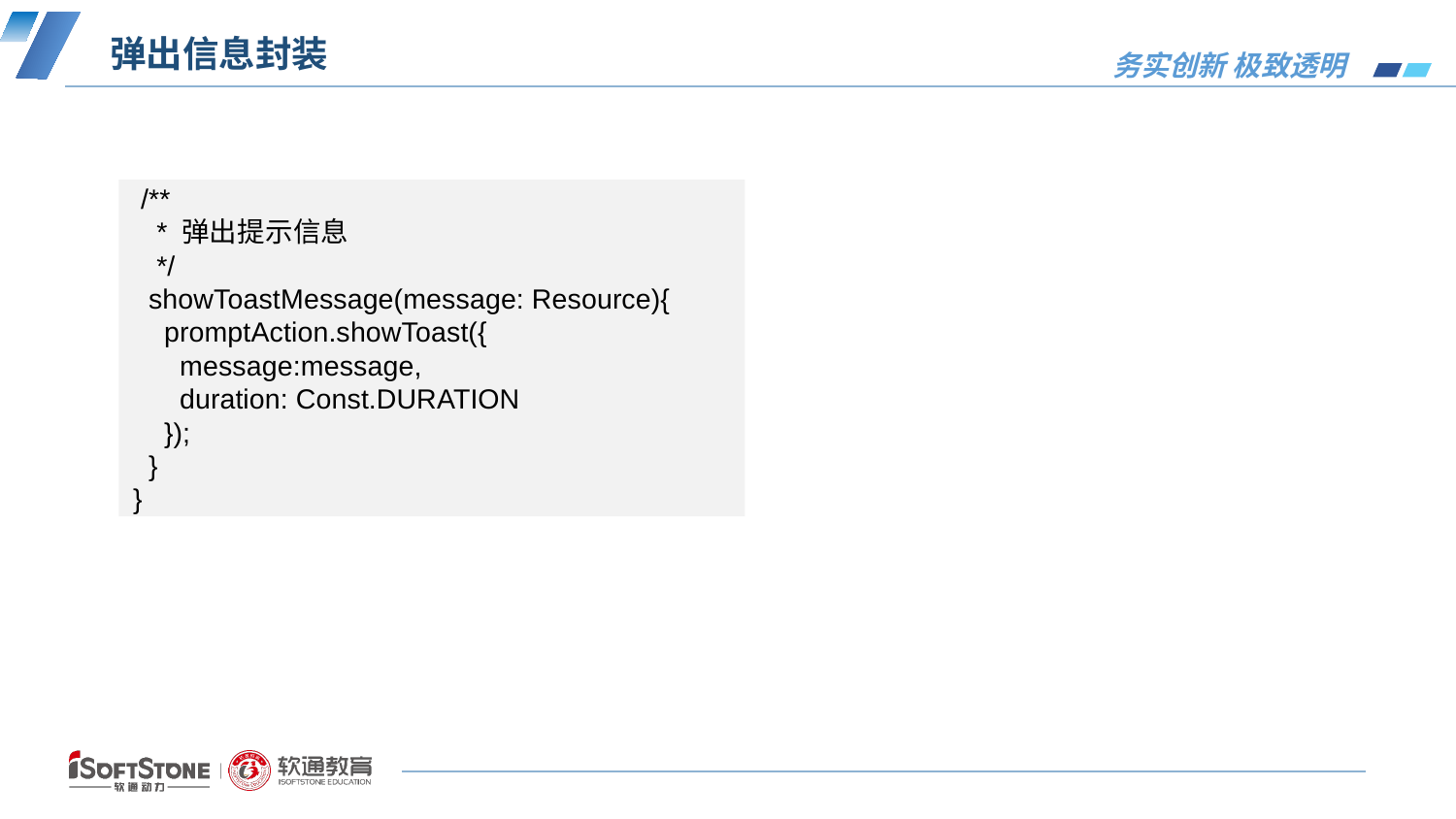

# 弹出信息封装
 /**
   * 弹出提示信息
   */
  showToastMessage(message: Resource){
    promptAction.showToast({
      message:message,
      duration: Const.DURATION
    });
  }
}